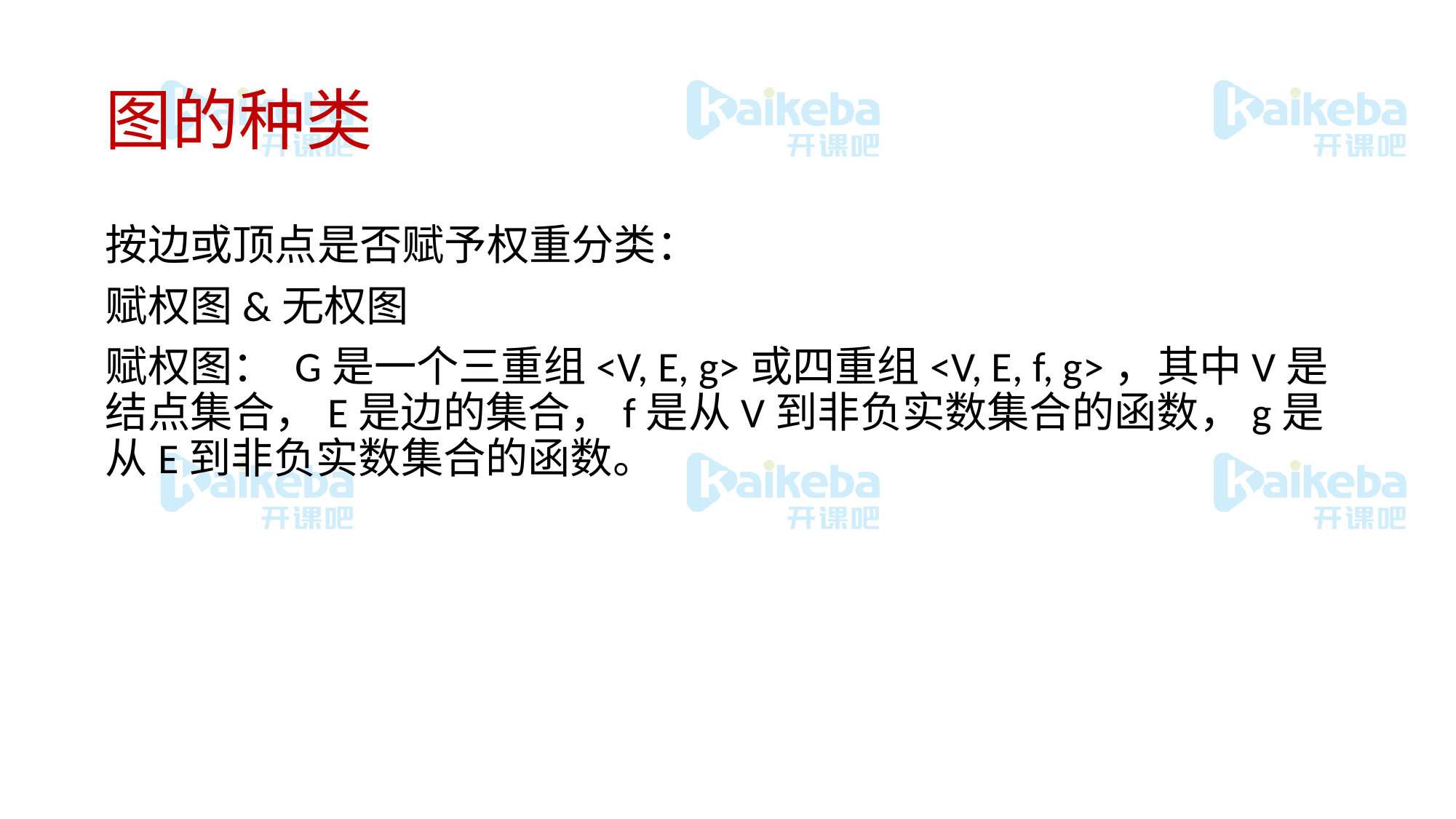

# 图的种类
按边或顶点是否赋予权重分类：
赋权图&无权图
赋权图： G是一个三重组<V, E, g>或四重组<V, E, f, g>，其中V是结点集合，E是边的集合，f是从V到非负实数集合的函数，g是从E到非负实数集合的函数。